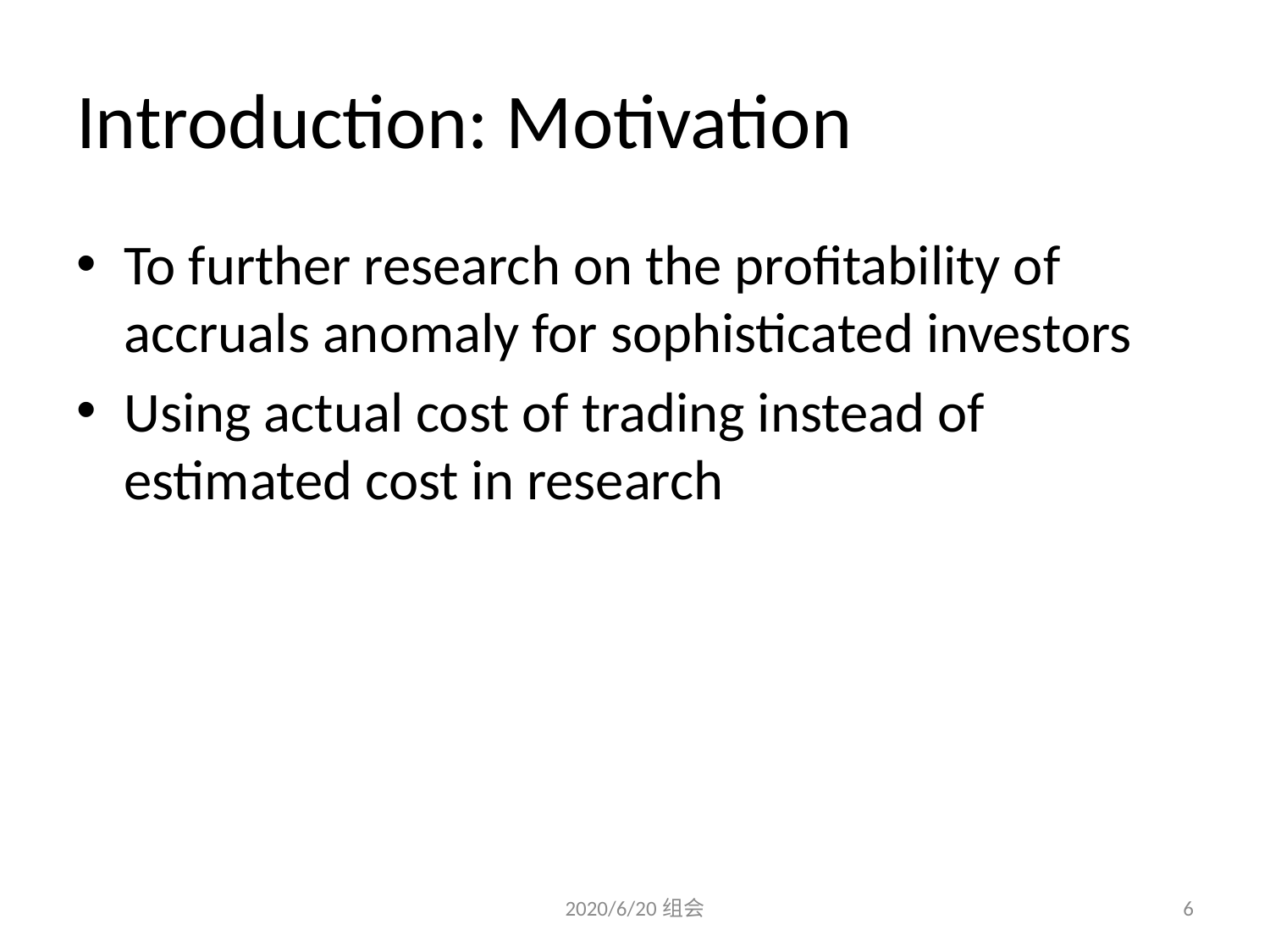

# Introduction: Motivation
To further research on the profitability of accruals anomaly for sophisticated investors
Using actual cost of trading instead of estimated cost in research

2020/6/20组会
6